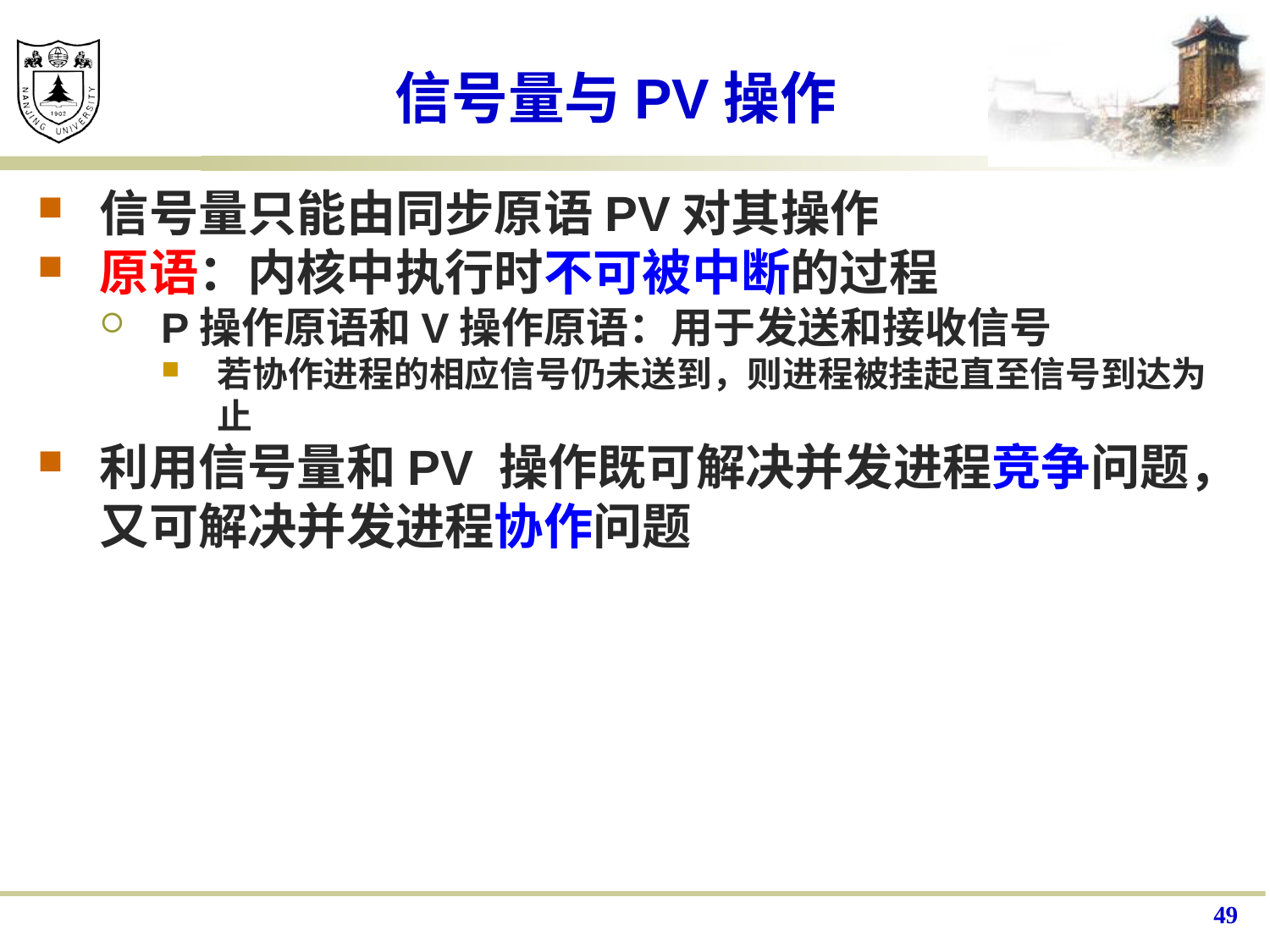

# 信号量与PV操作
信号量只能由同步原语PV对其操作
原语：内核中执行时不可被中断的过程
P操作原语和V操作原语：用于发送和接收信号
若协作进程的相应信号仍未送到，则进程被挂起直至信号到达为止
利用信号量和PV 操作既可解决并发进程竞争问题，又可解决并发进程协作问题

49